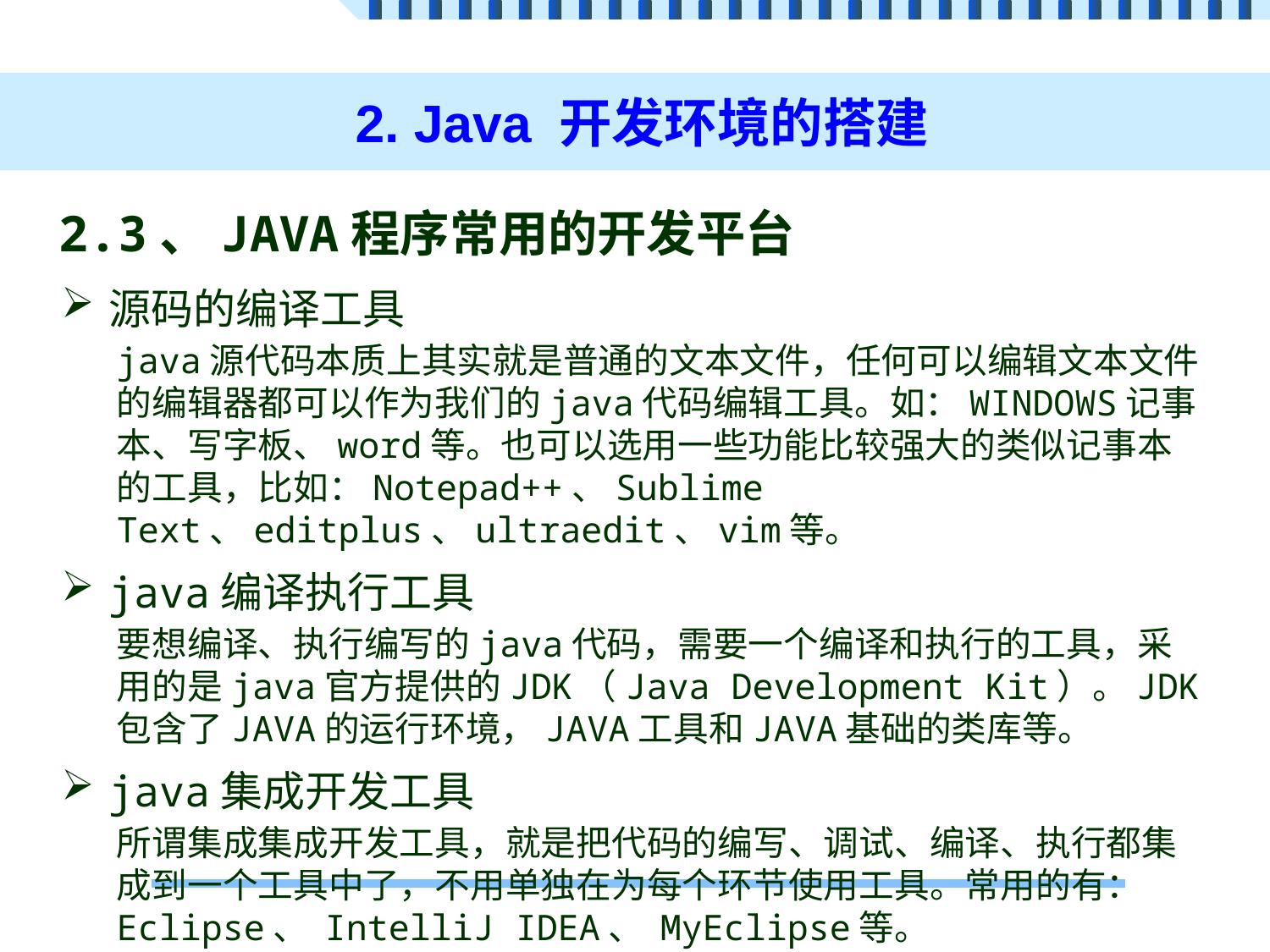

# 2. Java 开发环境的搭建
2.3、JAVA程序常用的开发平台
源码的编译工具
java源代码本质上其实就是普通的文本文件，任何可以编辑文本文件的编辑器都可以作为我们的java代码编辑工具。如：WINDOWS记事本、写字板、word等。也可以选用一些功能比较强大的类似记事本的工具，比如：Notepad++、Sublime Text、editplus、ultraedit、vim等。
java编译执行工具
要想编译、执行编写的java代码，需要一个编译和执行的工具，采用的是java官方提供的JDK（Java Development Kit）。JDK包含了JAVA的运行环境，JAVA工具和JAVA基础的类库等。
java集成开发工具
所谓集成集成开发工具，就是把代码的编写、调试、编译、执行都集成到一个工具中了，不用单独在为每个环节使用工具。常用的有：Eclipse、 IntelliJ IDEA、 MyEclipse等。